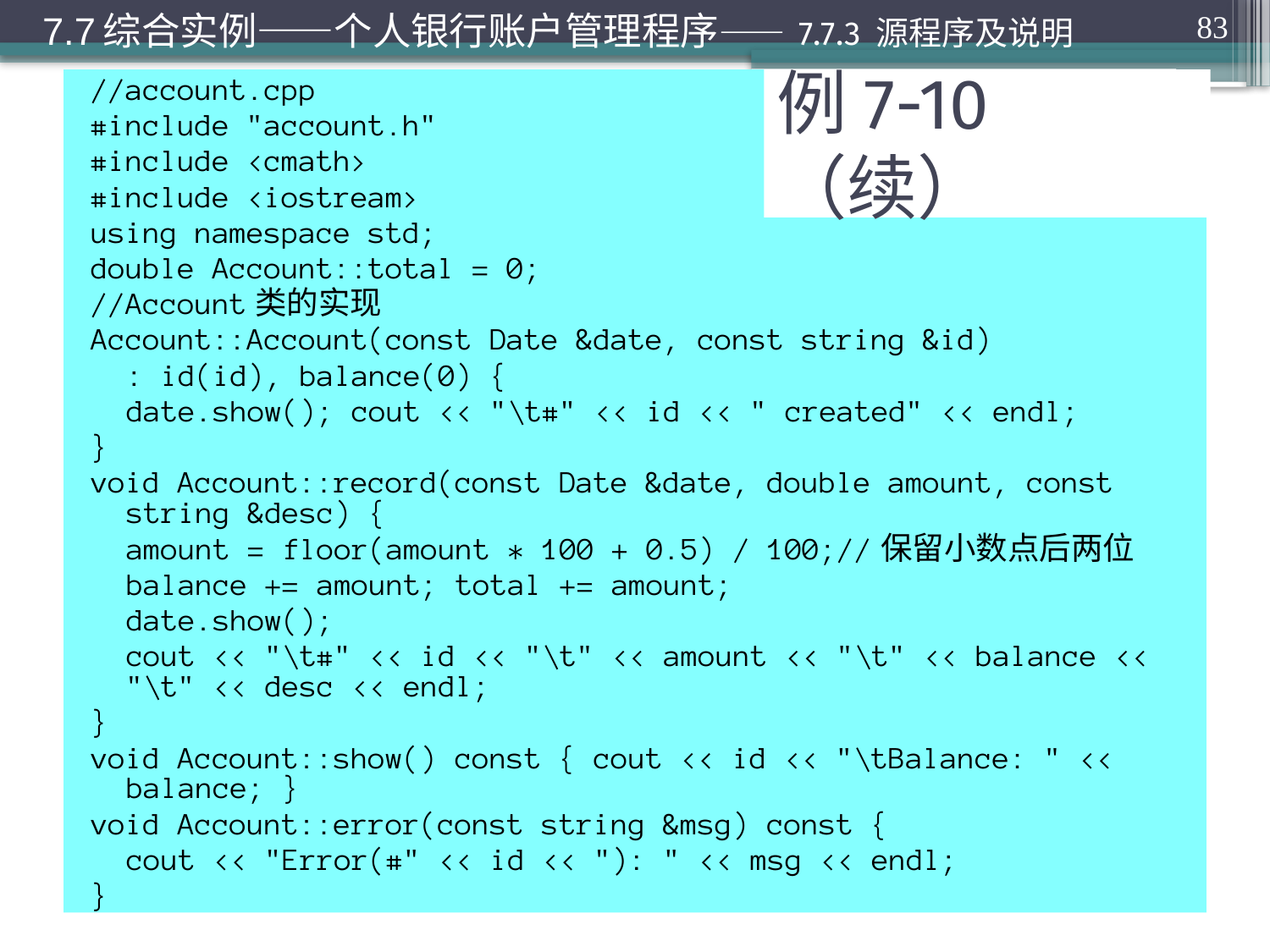

7.7综合实例——个人银行账户管理程序—— 7.7.3 源程序及说明
83
//account.cpp
#include "account.h"
#include <cmath>
#include <iostream>
using namespace std;
double Account::total = 0;
//Account类的实现
Account::Account(const Date &date, const string &id)
	: id(id), balance(0) {
	date.show(); cout << "\t#" << id << " created" << endl;
}
void Account::record(const Date &date, double amount, const string &desc) {
	amount = floor(amount * 100 + 0.5) / 100;//保留小数点后两位
	balance += amount; total += amount;
	date.show();
	cout << "\t#" << id << "\t" << amount << "\t" << balance << "\t" << desc << endl;
}
void Account::show() const { cout << id << "\tBalance: " << balance; }
void Account::error(const string &msg) const {
	cout << "Error(#" << id << "): " << msg << endl;
}
# 例7-10（续）